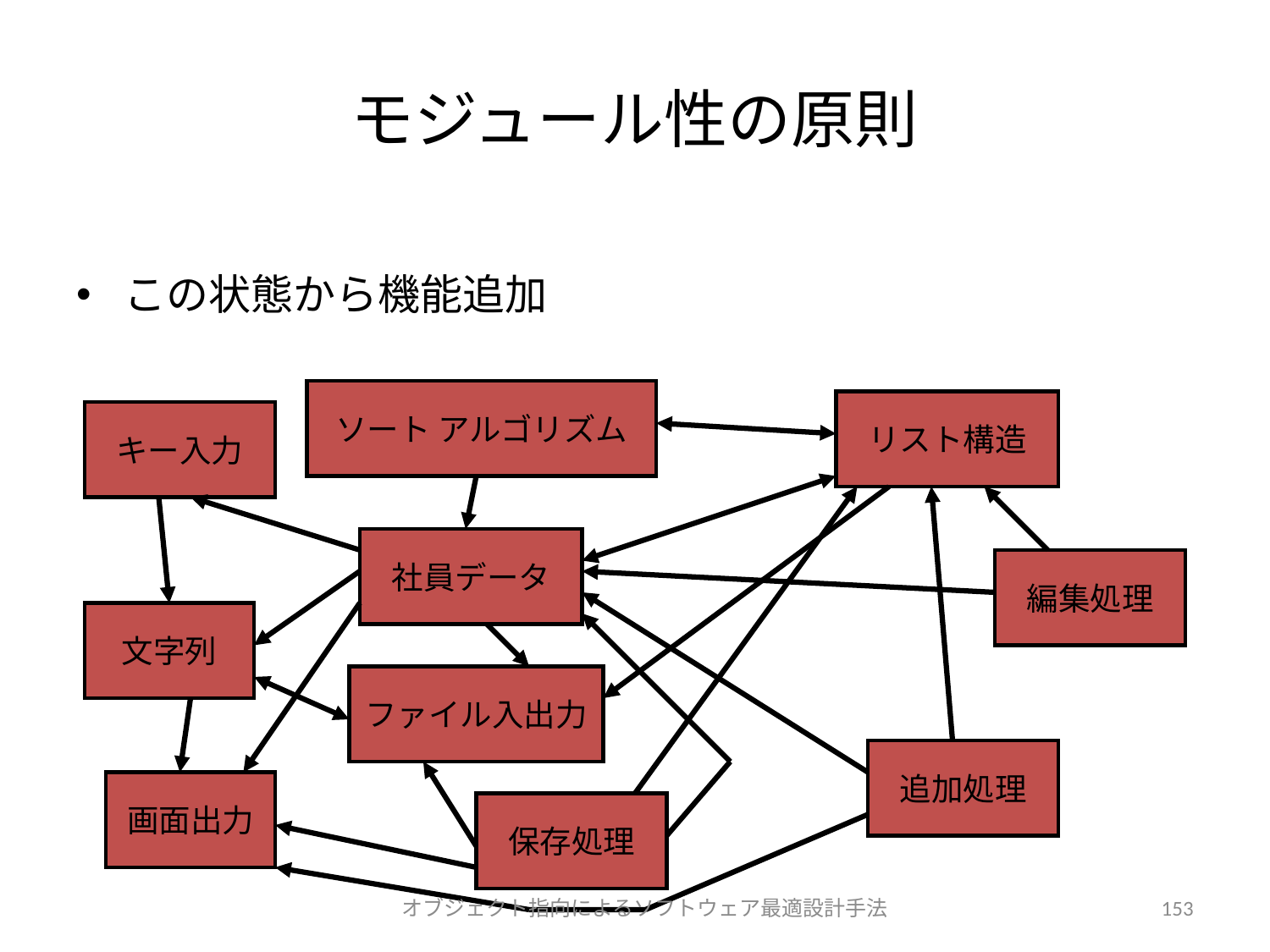

# モジュール性の原則
この状態から機能追加
ソート アルゴリズム
リスト構造
キー入力

社員データ
編集処理

文字列

ファイル入出力

追加処理

画面出力
保存処理

オブジェクト指向によるソフトウェア最適設計手法
153